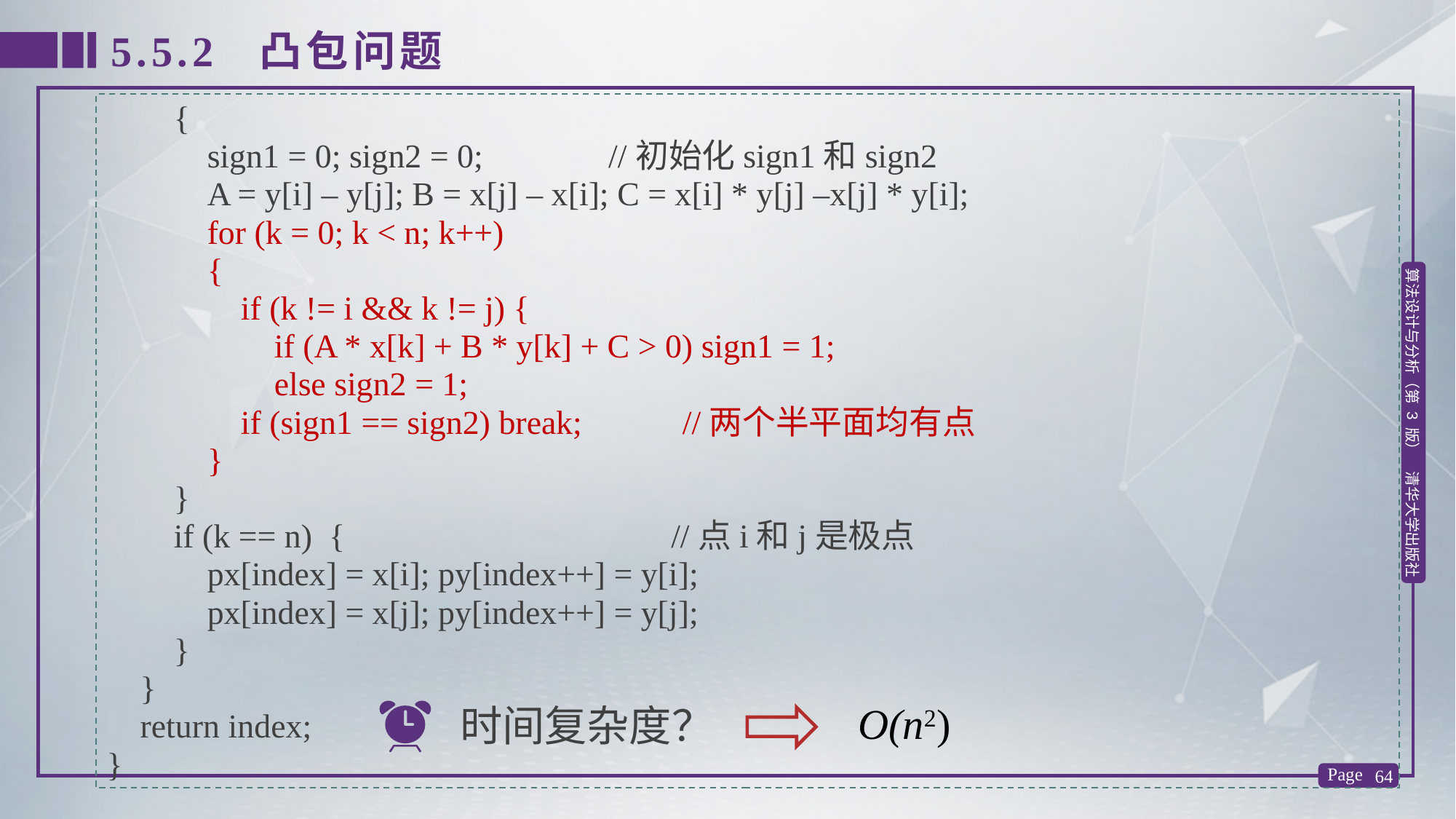

5.5.2  凸包问题
        {
            sign1 = 0; sign2 = 0;               //初始化sign1和sign2
            A = y[i] – y[j]; B = x[j] – x[i]; C = x[i] * y[j] –x[j] * y[i];
            for (k = 0; k < n; k++)
            {
                if (k != i && k != j) {
                    if (A * x[k] + B * y[k] + C > 0) sign1 = 1;
                    else sign2 = 1;
                if (sign1 == sign2) break;            //两个半平面均有点
            }
        }
        if (k == n)  {                                       //点i和j是极点
            px[index] = x[i]; py[index++] = y[i];
            px[index] = x[j]; py[index++] = y[j];
        }
    }
    return index;
}
O(n2)

时间复杂度？